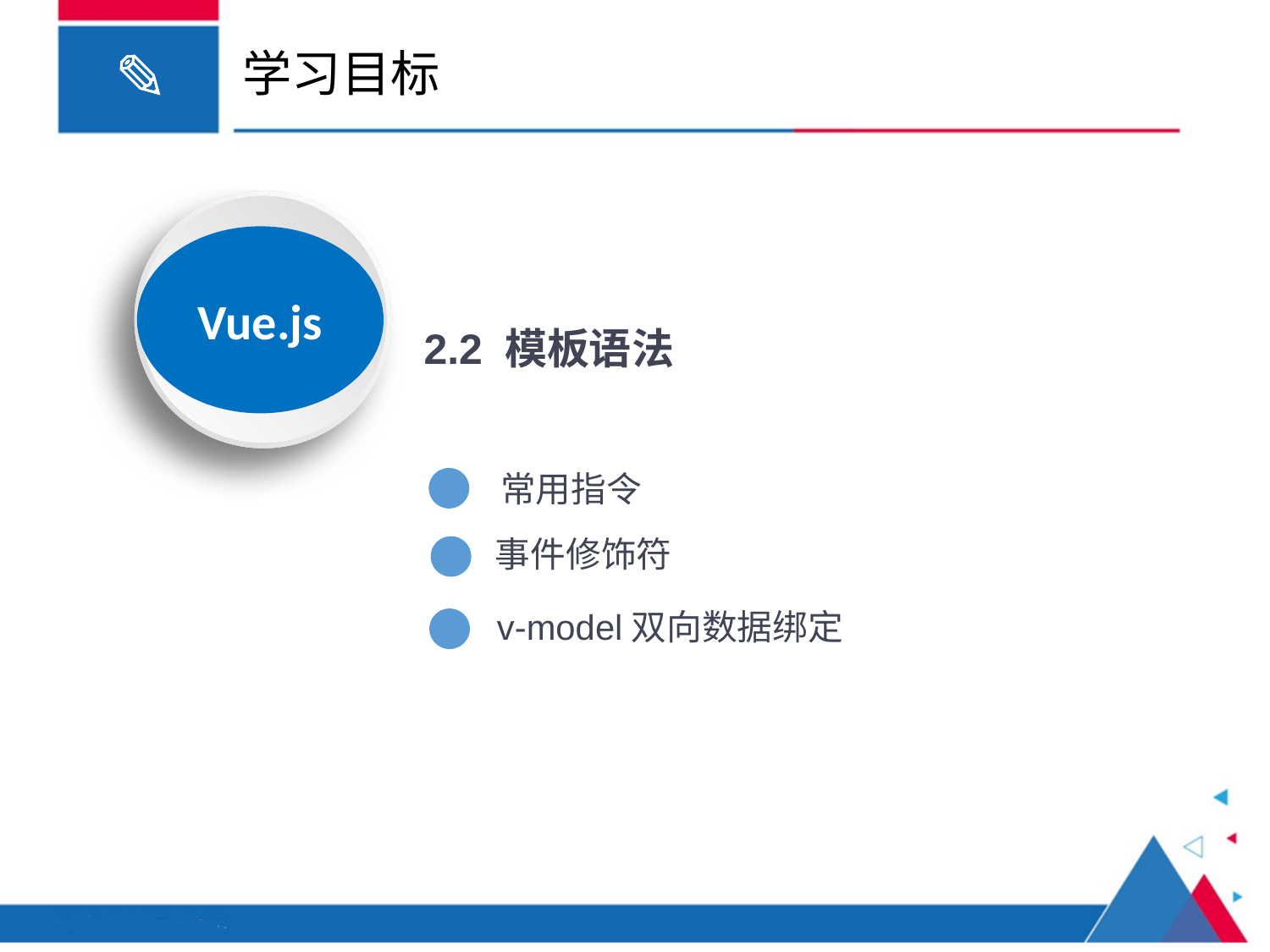

# 学习目标

Vue.js
2.2 模板语法
常用指令

事件修饰符

v-model双向数据绑定